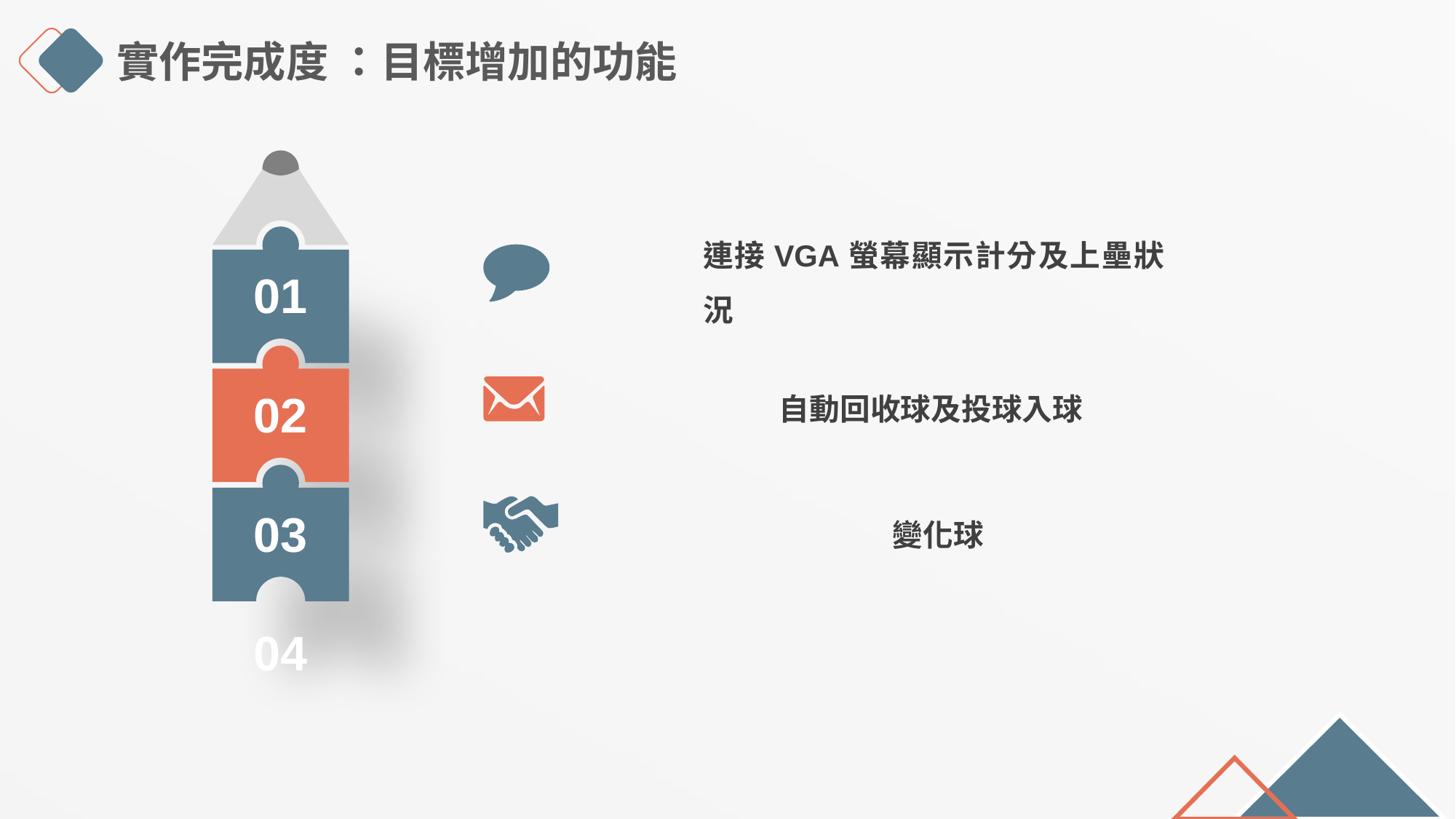

實作完成度 ：目標增加的功能

01

02

03
04

連接VGA螢幕顯示計分及上壘狀況
自動回收球及投球入球

變化球